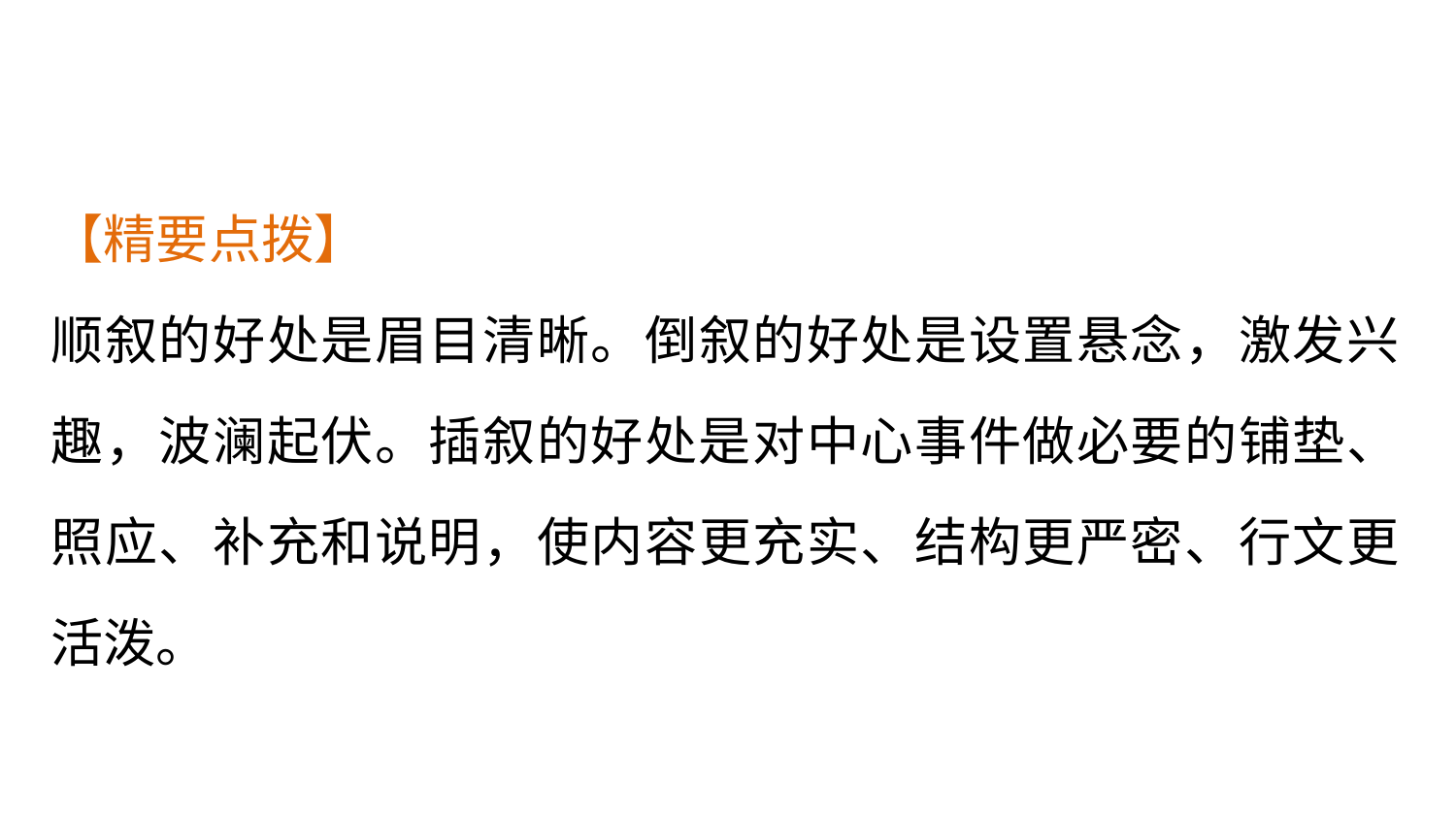

【精要点拨】
顺叙的好处是眉目清晰。倒叙的好处是设置悬念，激发兴趣，波澜起伏。插叙的好处是对中心事件做必要的铺垫、照应、补充和说明，使内容更充实、结构更严密、行文更活泼。